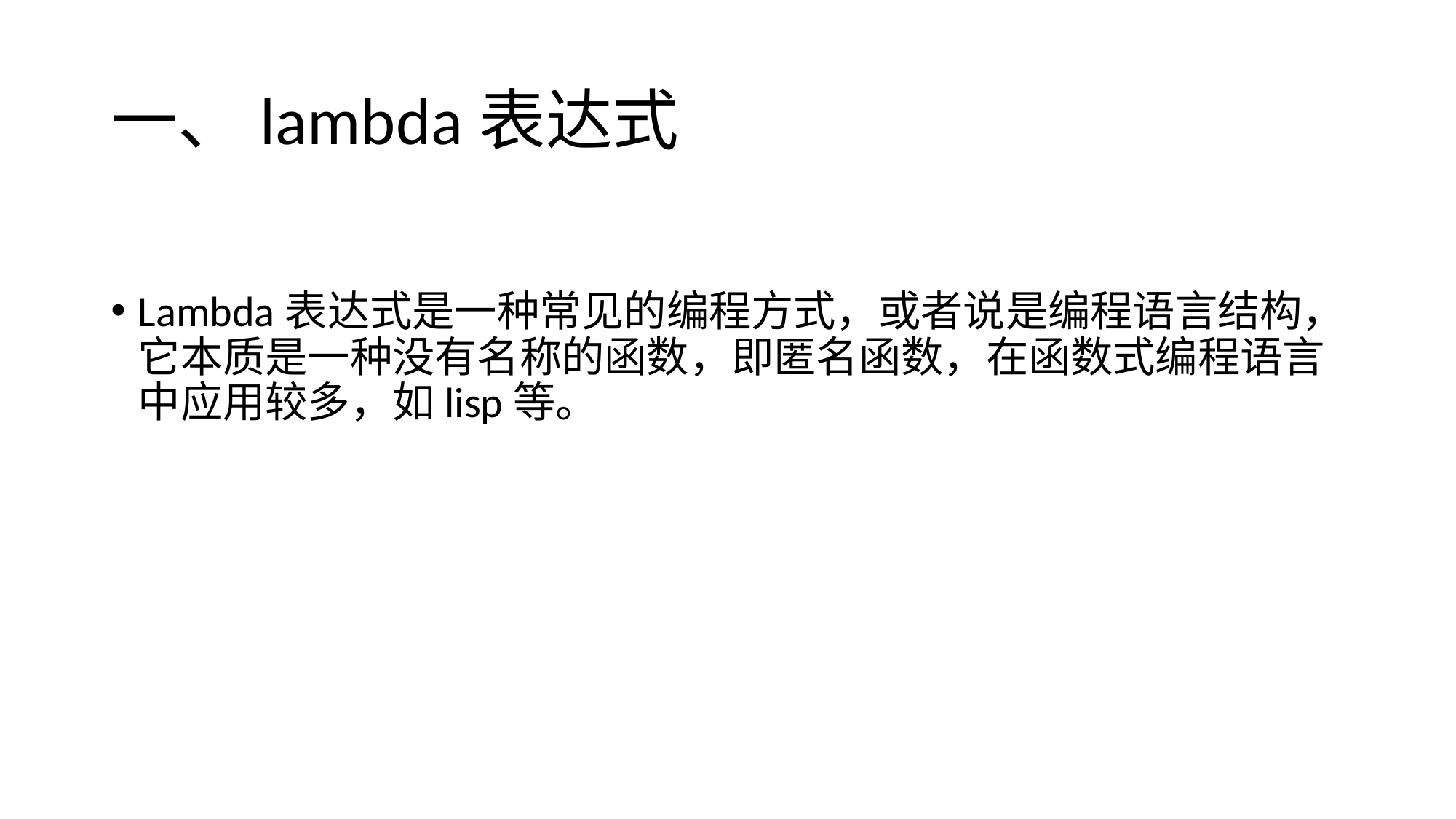

# 一、lambda表达式

Lambda表达式是一种常见的编程方式，或者说是编程语言结构，它本质是一种没有名称的函数，即匿名函数，在函数式编程语言中应用较多，如lisp等。